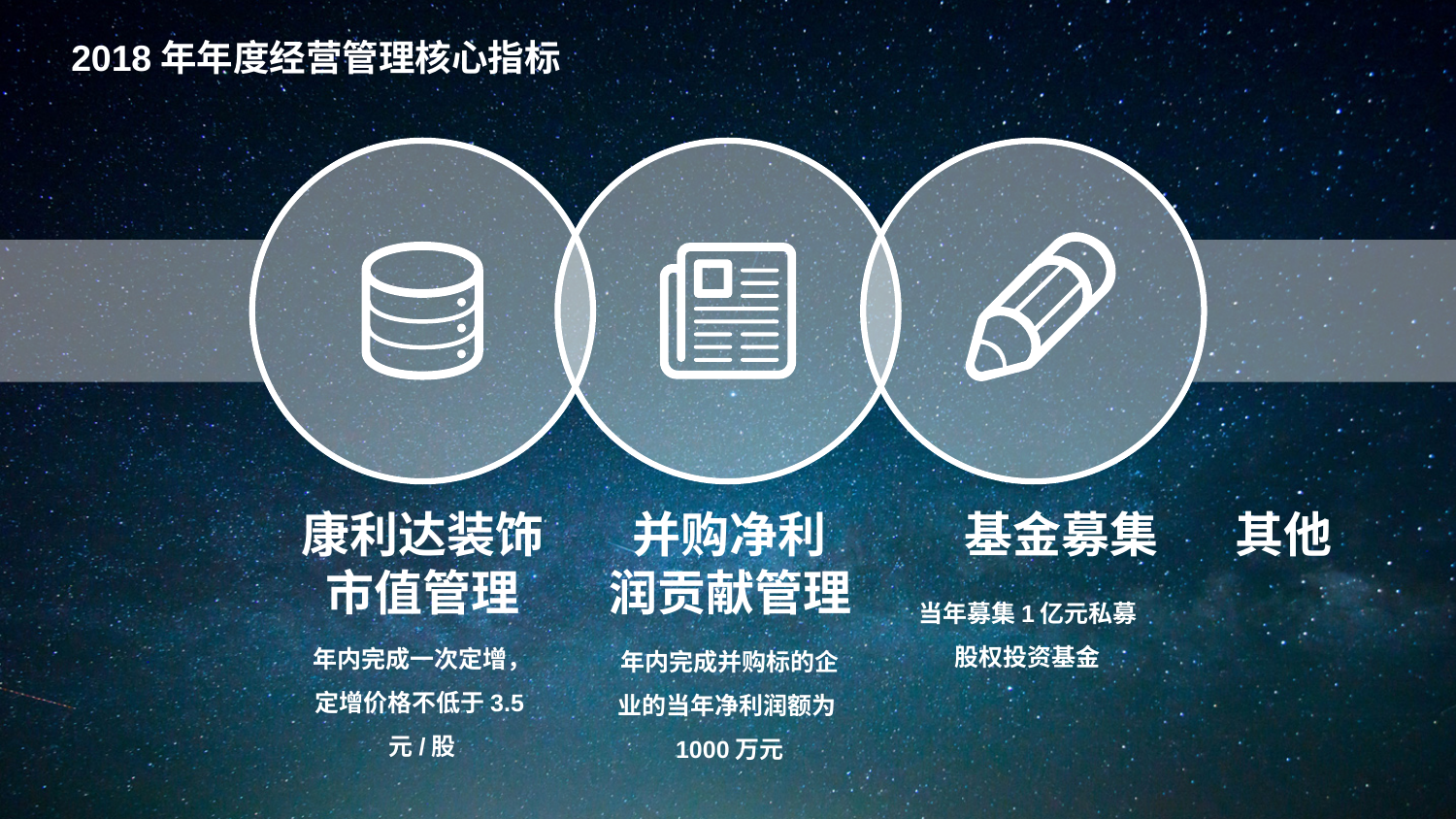

2018年年度经营管理核心指标

康利达装饰
市值管理
并购净利
润贡献管理
基金募集       其他
当年募集1亿元私募股权投资基金
年内完成一次定增，定增价格不低于3.5元/股
年内完成并购标的企业的当年净利润额为1000万元